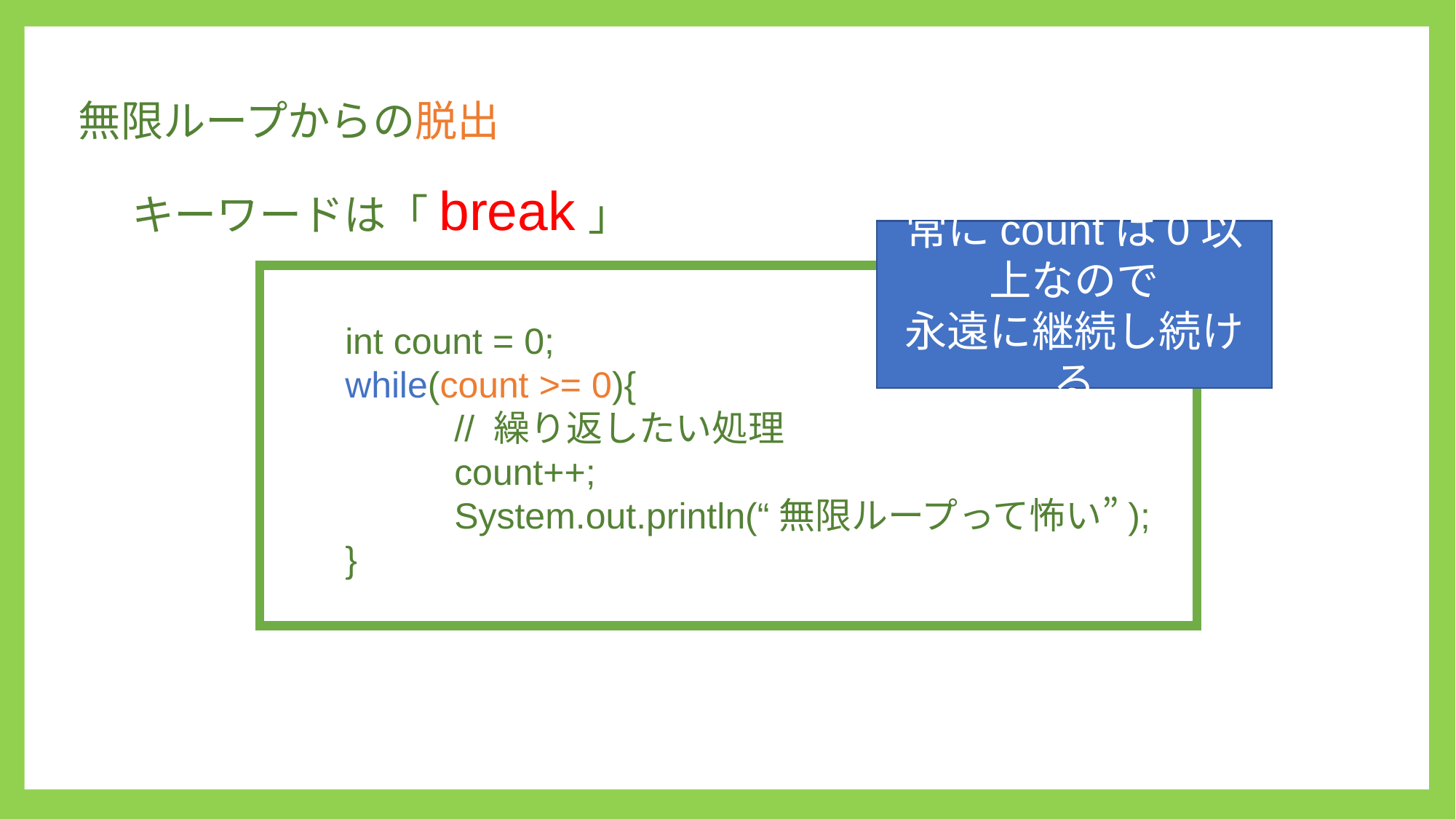

無限ループからの脱出
キーワードは「break」
常にcountは0以上なので
永遠に継続し続ける

int count = 0;
while(count >= 0){
	// 繰り返したい処理
	count++;
	System.out.println(“無限ループって怖い”);
}